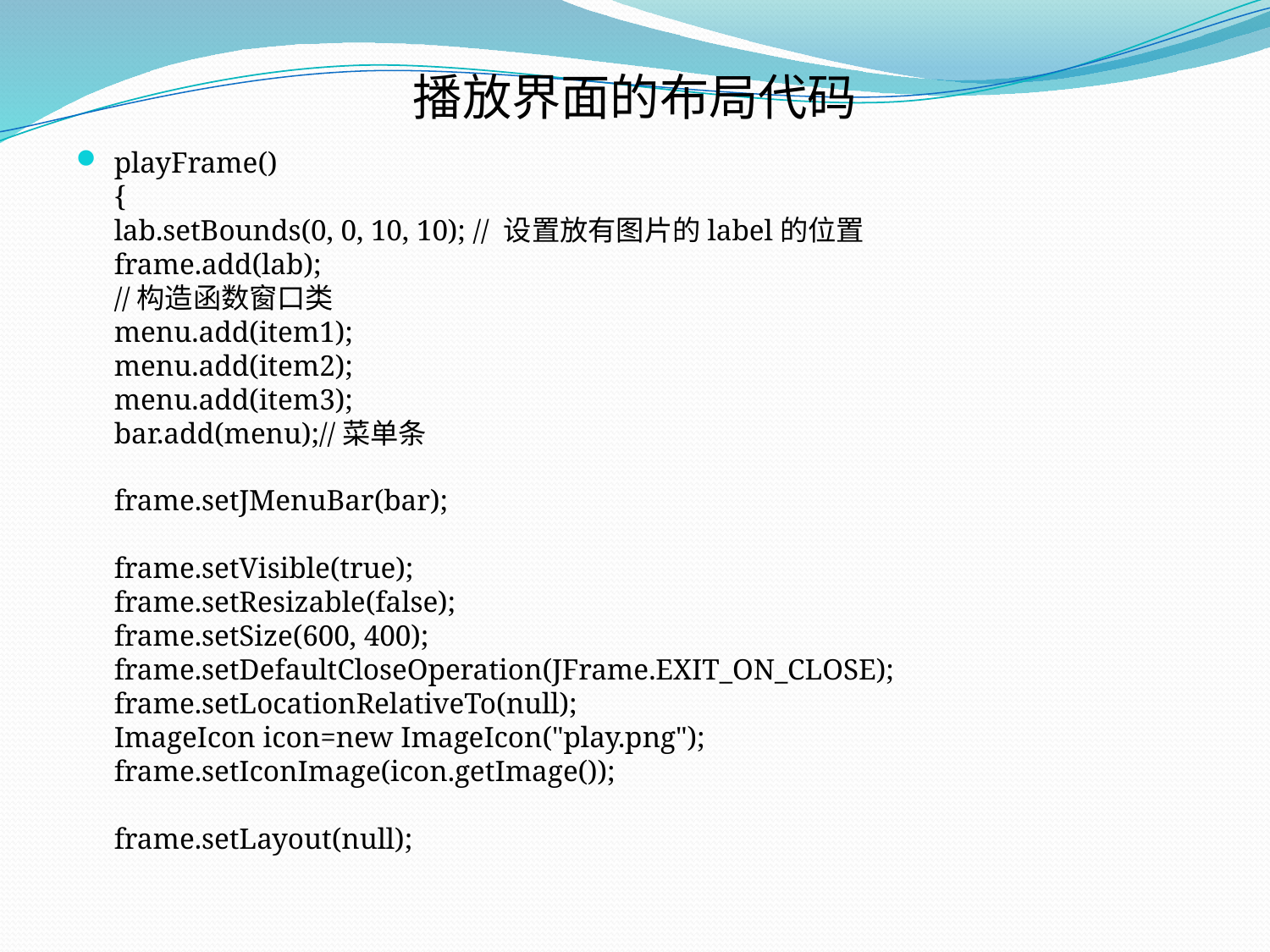

播放界面的布局代码
playFrame()
{
lab.setBounds(0, 0, 10, 10); // 设置放有图片的label的位置
frame.add(lab); 
//构造函数窗口类
menu.add(item1);
menu.add(item2);
menu.add(item3);
bar.add(menu);//菜单条
frame.setJMenuBar(bar);
frame.setVisible(true);
frame.setResizable(false);
frame.setSize(600, 400);
frame.setDefaultCloseOperation(JFrame.EXIT_ON_CLOSE);
frame.setLocationRelativeTo(null);
ImageIcon icon=new ImageIcon("play.png");
frame.setIconImage(icon.getImage());
frame.setLayout(null);